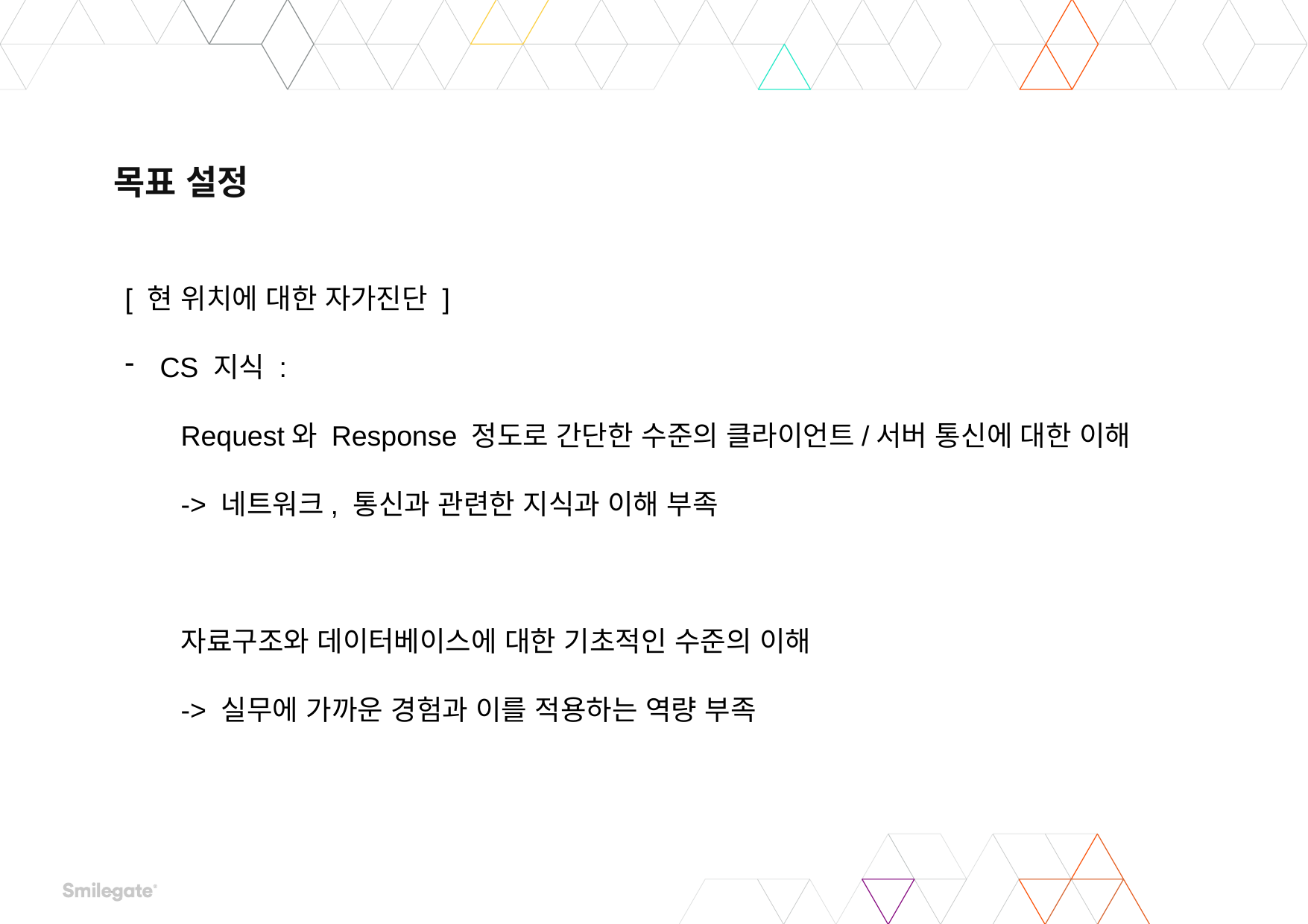

# 목표 설정
[ 현 위치에 대한 자가진단 ]
CS 지식 :
Request와 Response 정도로 간단한 수준의 클라이언트/서버 통신에 대한 이해
-> 네트워크, 통신과 관련한 지식과 이해 부족

자료구조와 데이터베이스에 대한 기초적인 수준의 이해
-> 실무에 가까운 경험과 이를 적용하는 역량 부족